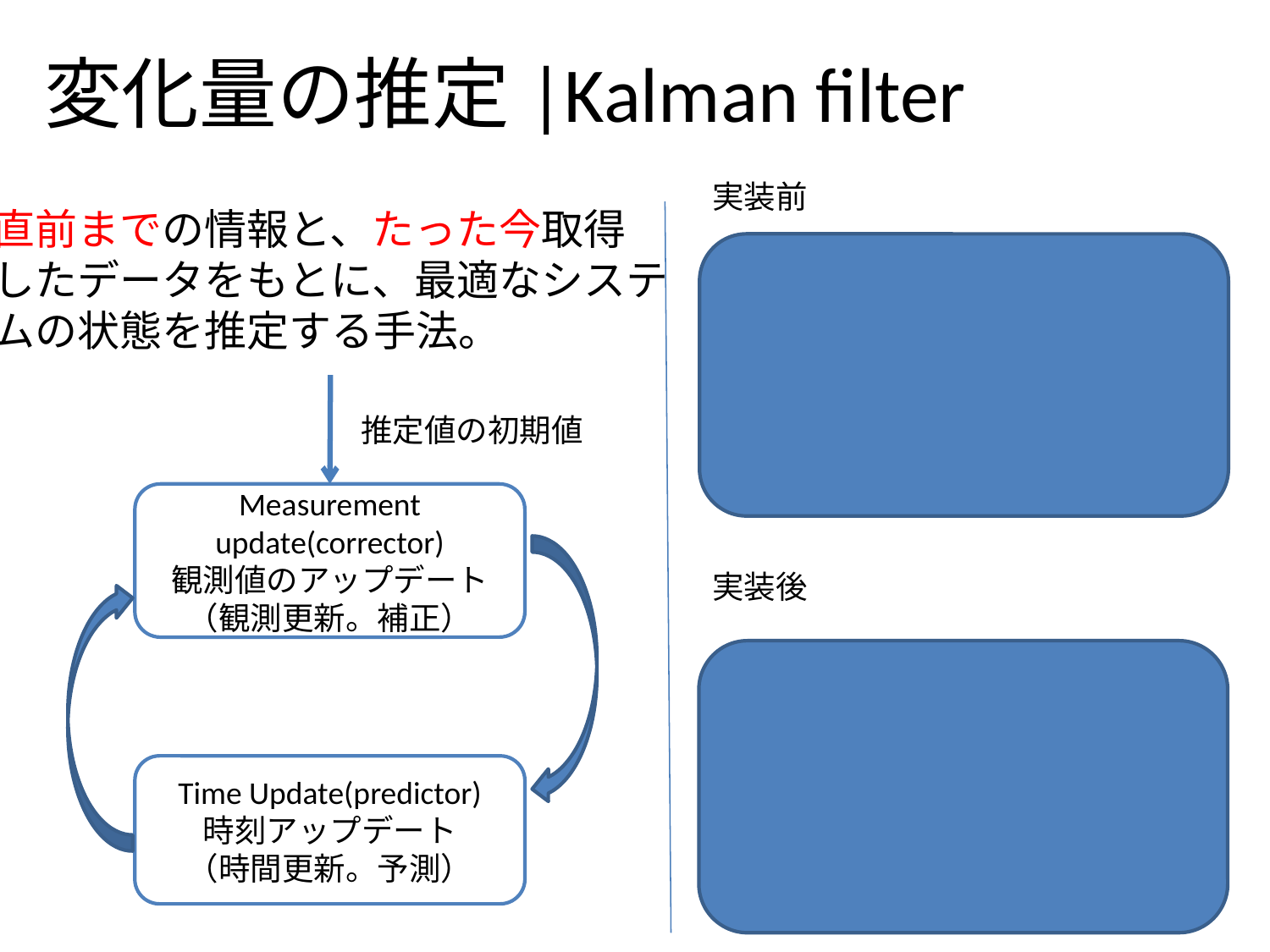

# 変化量の推定|Kalman filter
実装前
直前までの情報と、たった今取得
したデータをもとに、最適なシステ
ムの状態を推定する手法。

推定値の初期値
Measurement update(corrector)
観測値のアップデート
（観測更新。補正）
実装後

Time Update(predictor)
時刻アップデート
（時間更新。予測）